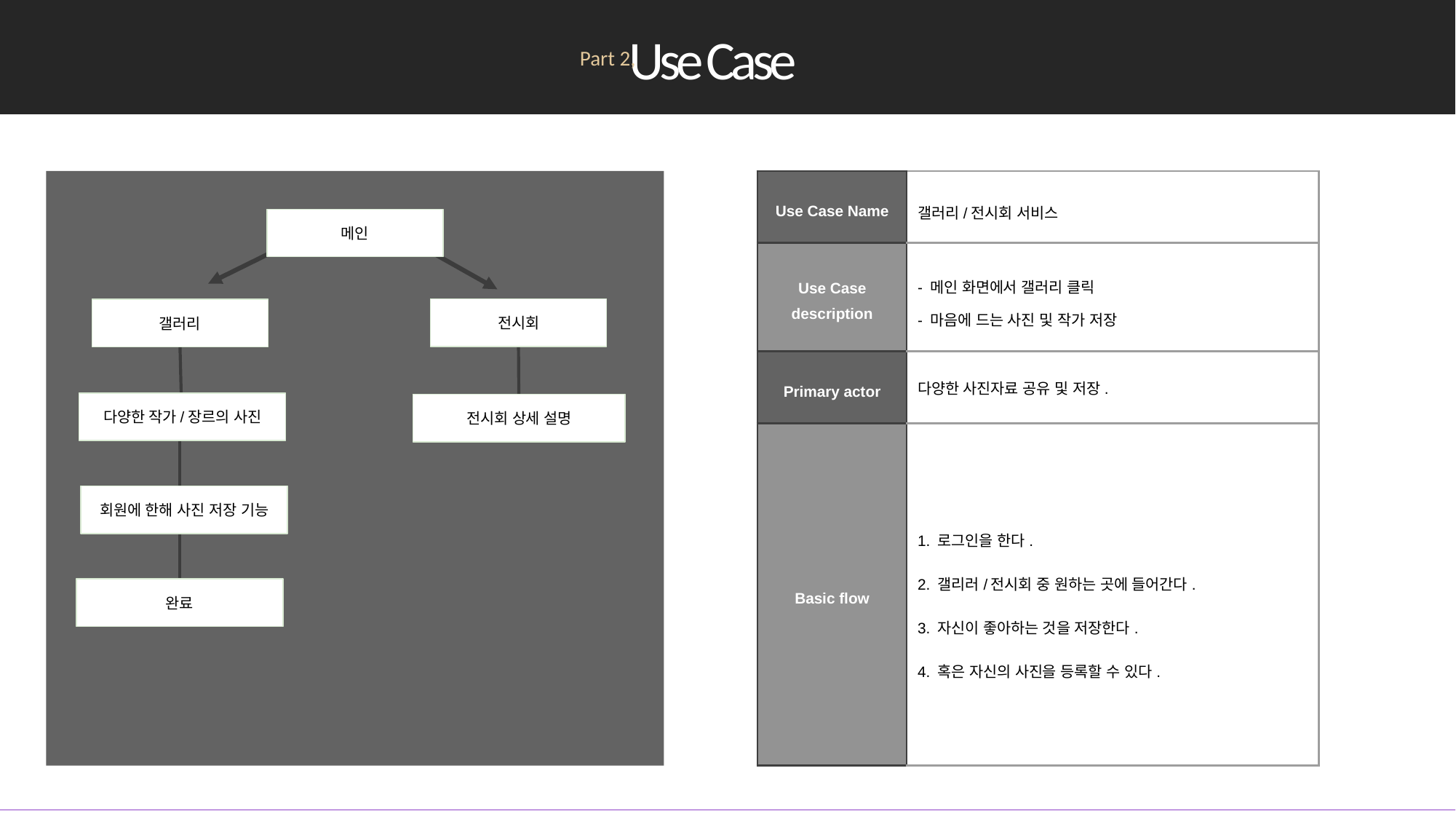

Use Case
Part 2,

| Use Case Name | 갤러리/전시회 서비스 |
| --- | --- |
| Use Case description | - 메인 화면에서 갤러리 클릭 - 마음에 드는 사진 및 작가 저장 |
| Primary actor | 다양한 사진자료 공유 및 저장. |
| Basic flow | 1. 로그인을 한다. 2. 갤리러/전시회 중 원하는 곳에 들어간다. 3. 자신이 좋아하는 것을 저장한다. 4. 혹은 자신의 사진을 등록할 수 있다. |
메인
전시회
갤러리
다양한 작가/장르의 사진
전시회 상세 설명
회원에 한해 사진 저장 기능
완료